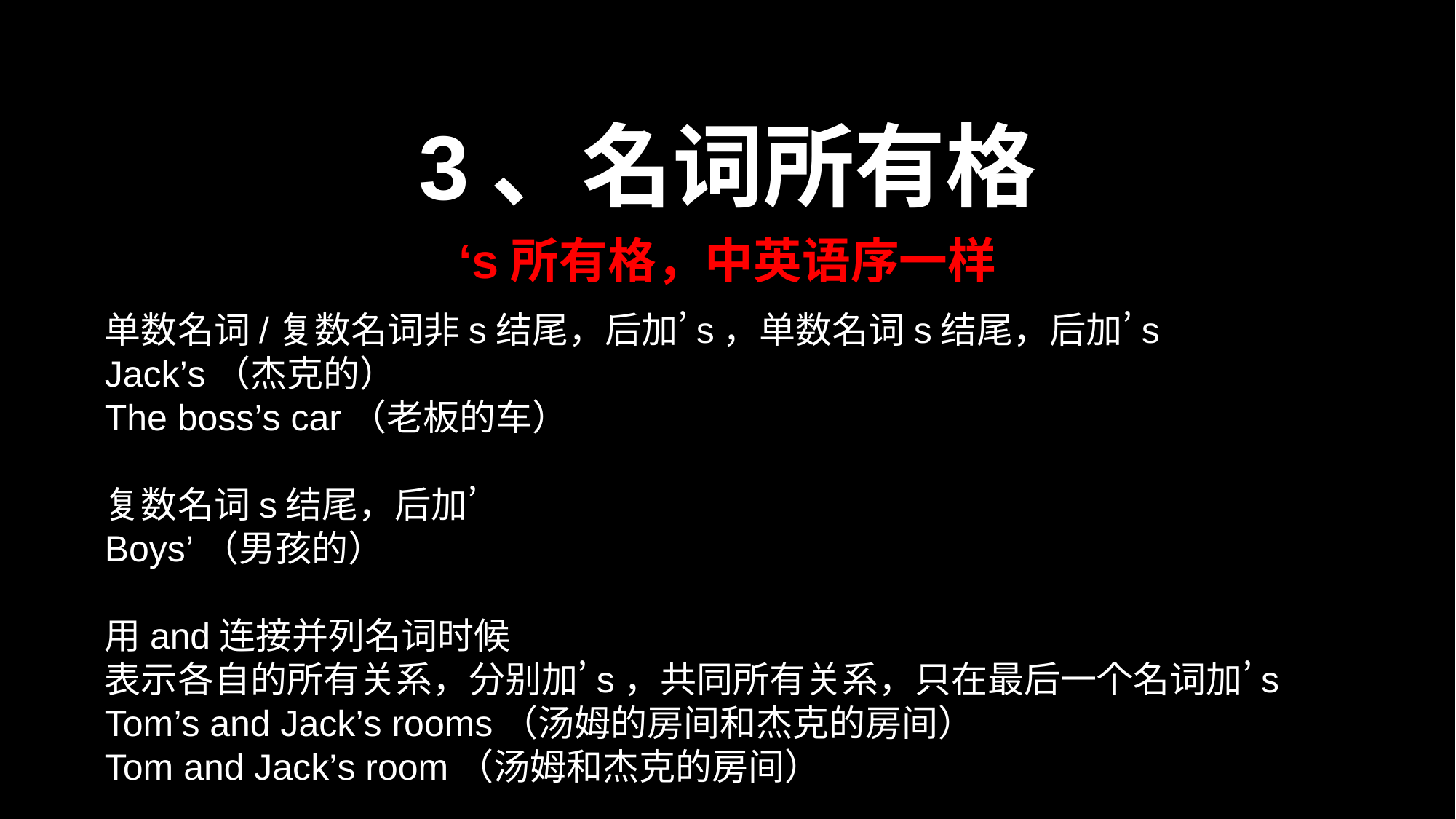

3、名词所有格
‘s所有格，中英语序一样
单数名词/复数名词非s结尾，后加’s，单数名词s结尾，后加’s
Jack’s（杰克的）
The boss’s car（老板的车）

复数名词s结尾，后加’
Boys’（男孩的）

用and连接并列名词时候
表示各自的所有关系，分别加’s，共同所有关系，只在最后一个名词加’s
Tom’s and Jack’s rooms（汤姆的房间和杰克的房间）
Tom and Jack’s room（汤姆和杰克的房间）